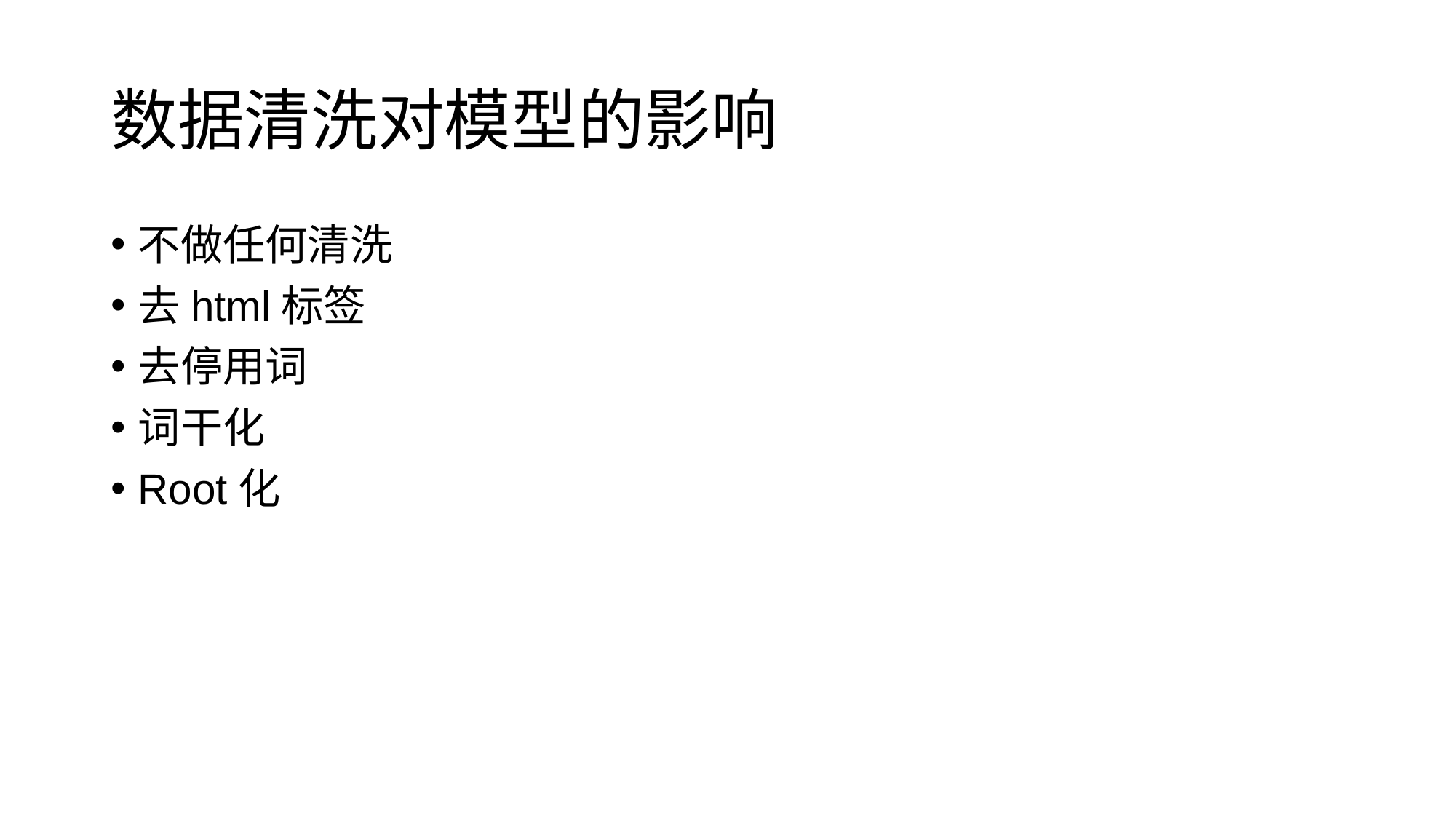

# 数据清洗对模型的影响
不做任何清洗
去html标签
去停用词
词干化
Root化